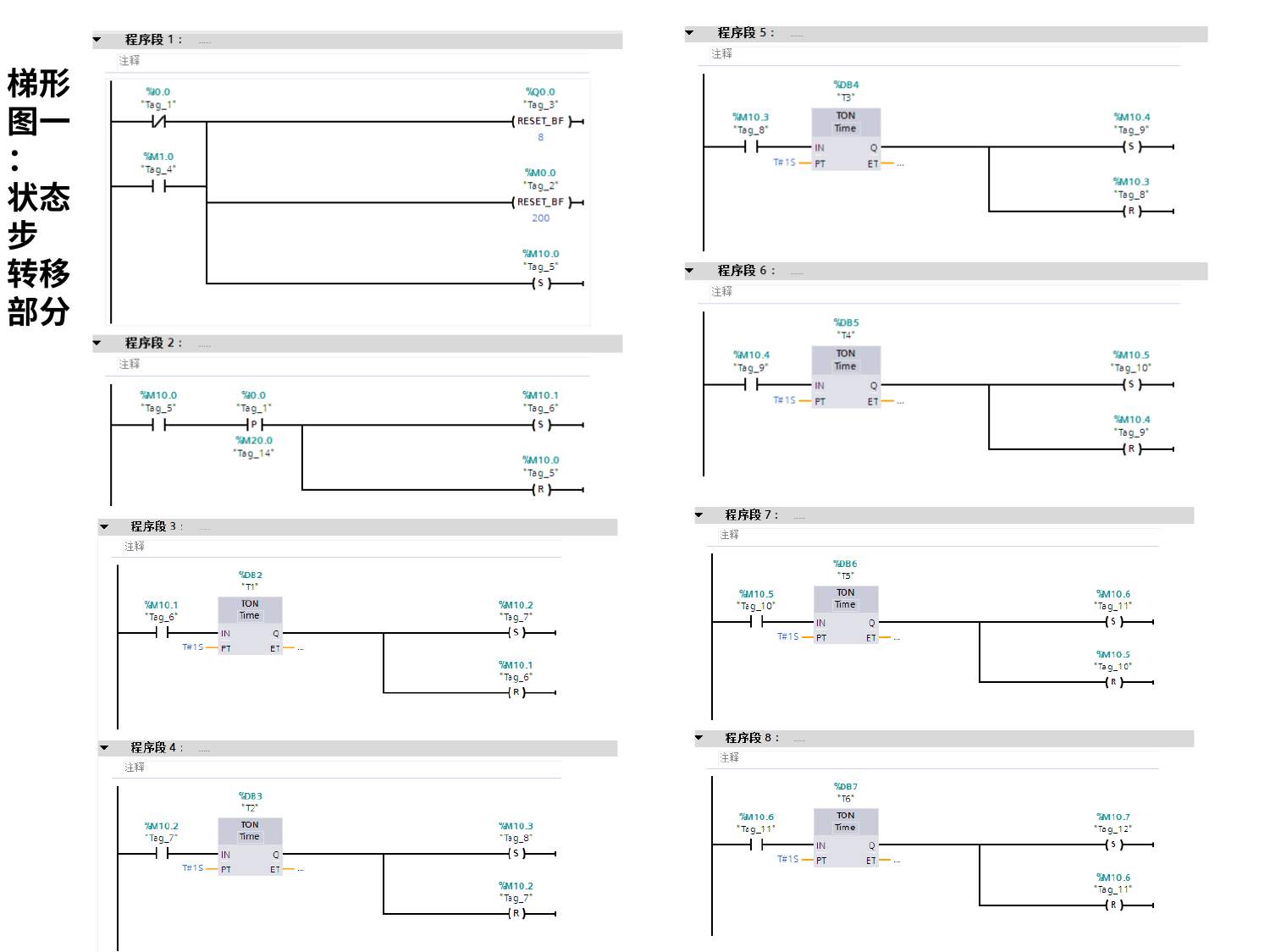

梯形 图一
：  状态 步 转移 部分